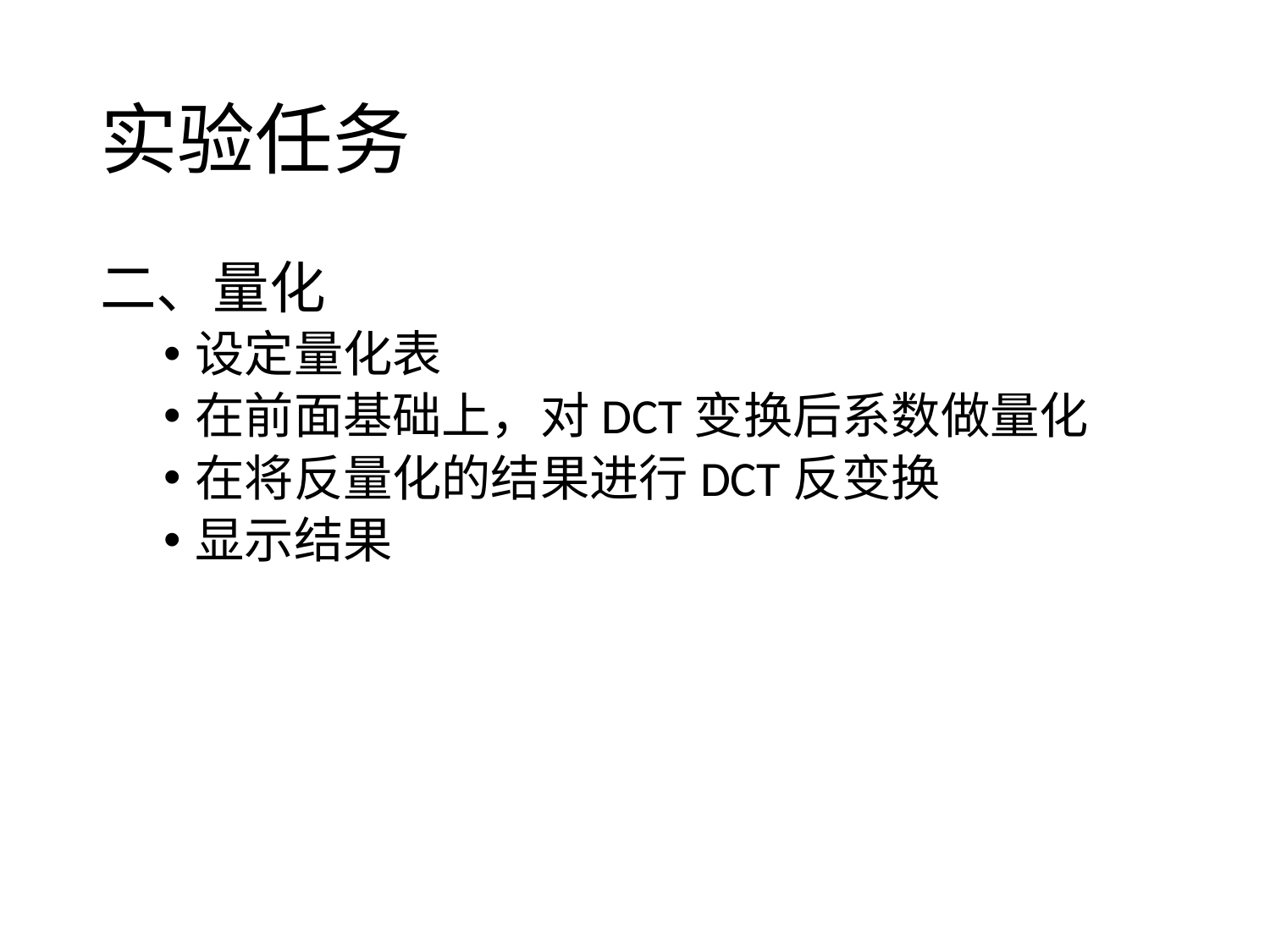

# 实验任务
二、量化
设定量化表
在前面基础上，对DCT变换后系数做量化
在将反量化的结果进行DCT反变换
显示结果